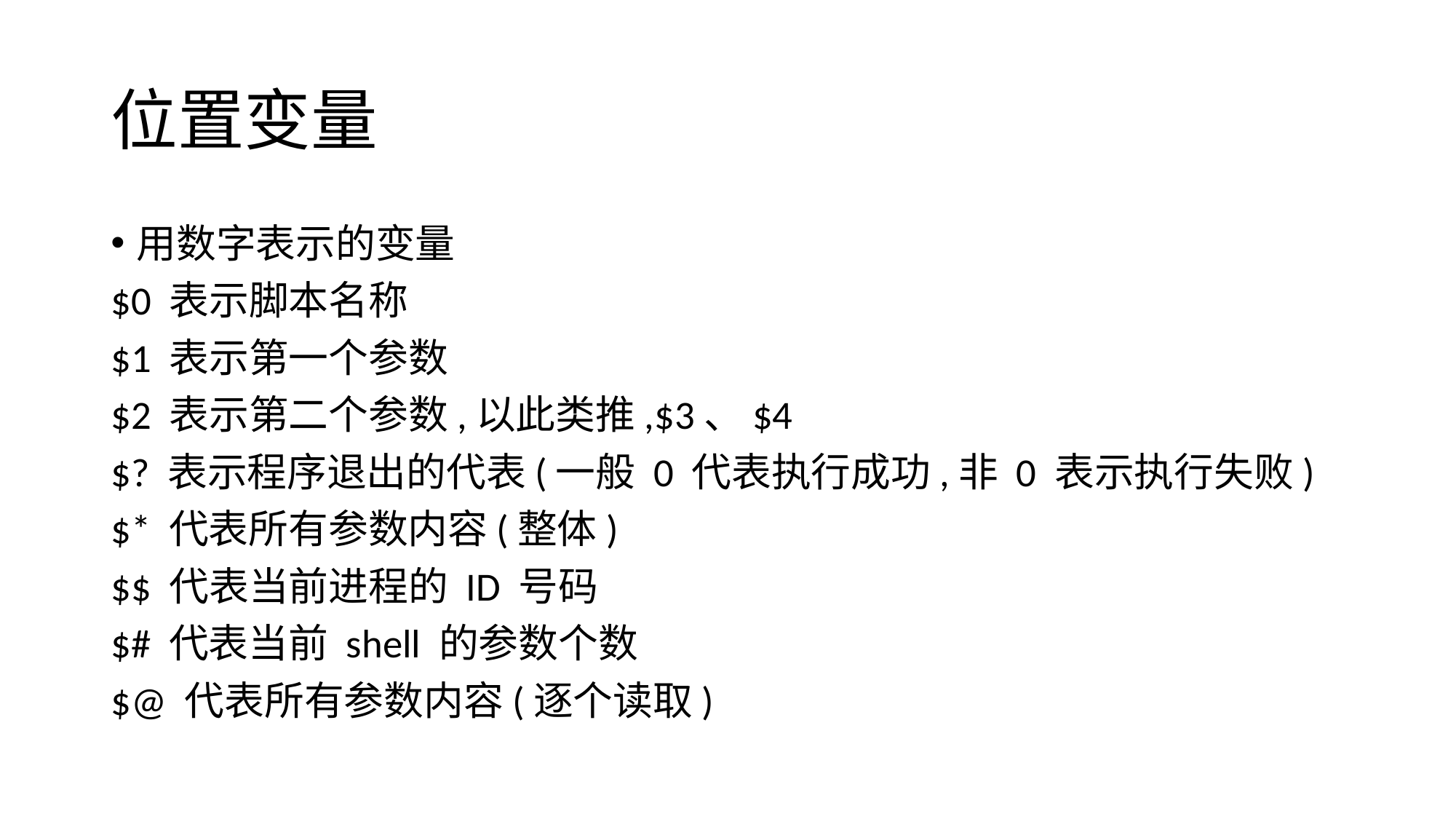

# 位置变量
用数字表示的变量
$0 表示脚本名称
$1 表示第一个参数
$2 表示第二个参数,以此类推,$3、$4
$? 表示程序退出的代表(一般 0 代表执行成功,非 0 表示执行失败)
$* 代表所有参数内容(整体)
$$ 代表当前进程的 ID 号码
$# 代表当前 shell 的参数个数
$@ 代表所有参数内容(逐个读取)